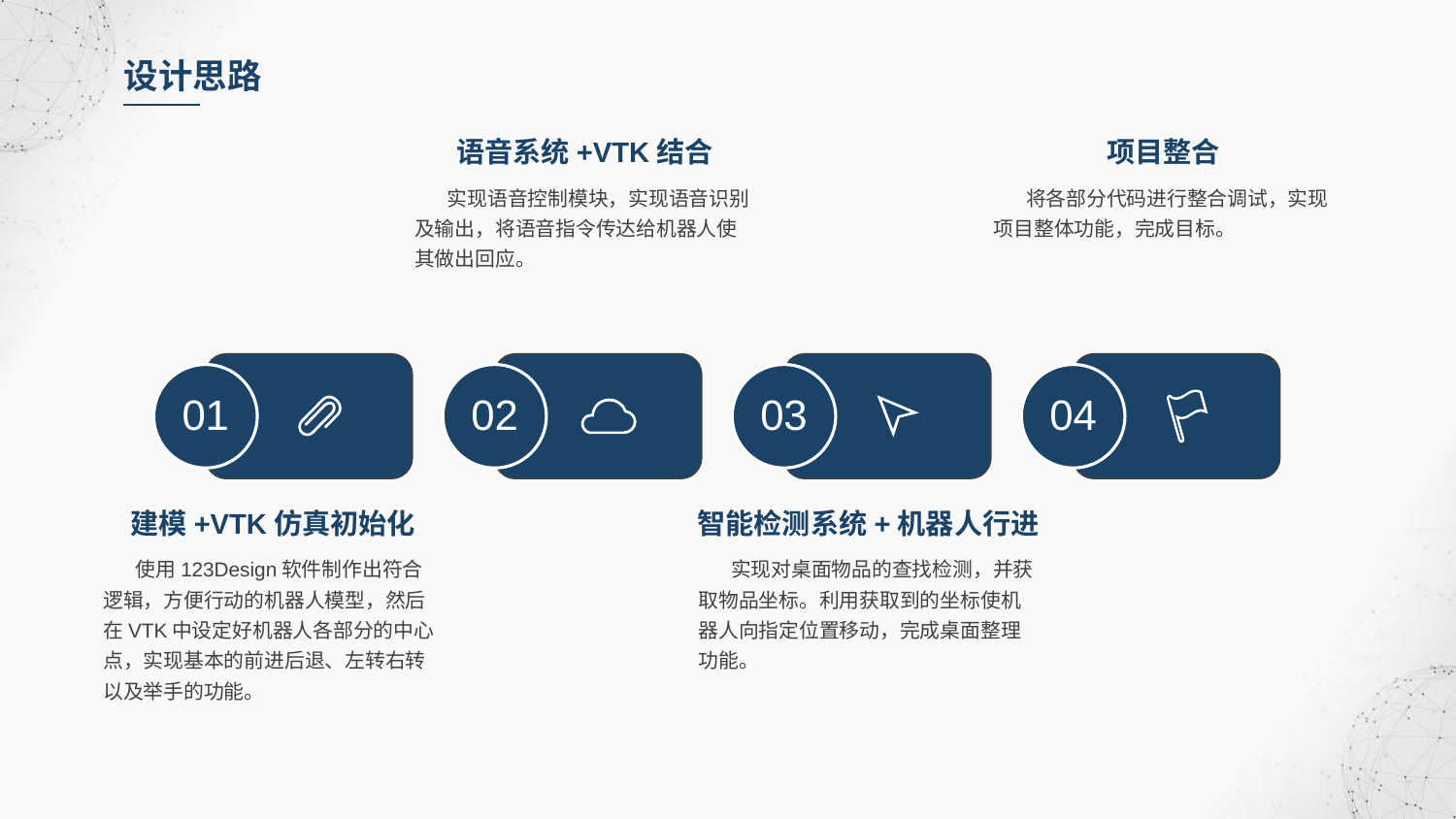

设计思路
语音系统+VTK结合
项目整合
      实现语音控制模块，实现语音识别及输出，将语音指令传达给机器人使其做出回应。
      将各部分代码进行整合调试，实现项目整体功能，完成目标。

01

02

03

04

建模+VTK仿真初始化
智能检测系统+机器人行进
      使用123Design软件制作出符合逻辑，方便行动的机器人模型，然后在VTK中设定好机器人各部分的中心点，实现基本的前进后退、左转右转以及举手的功能。
      实现对桌面物品的查找检测，并获取物品坐标。利用获取到的坐标使机器人向指定位置移动，完成桌面整理功能。